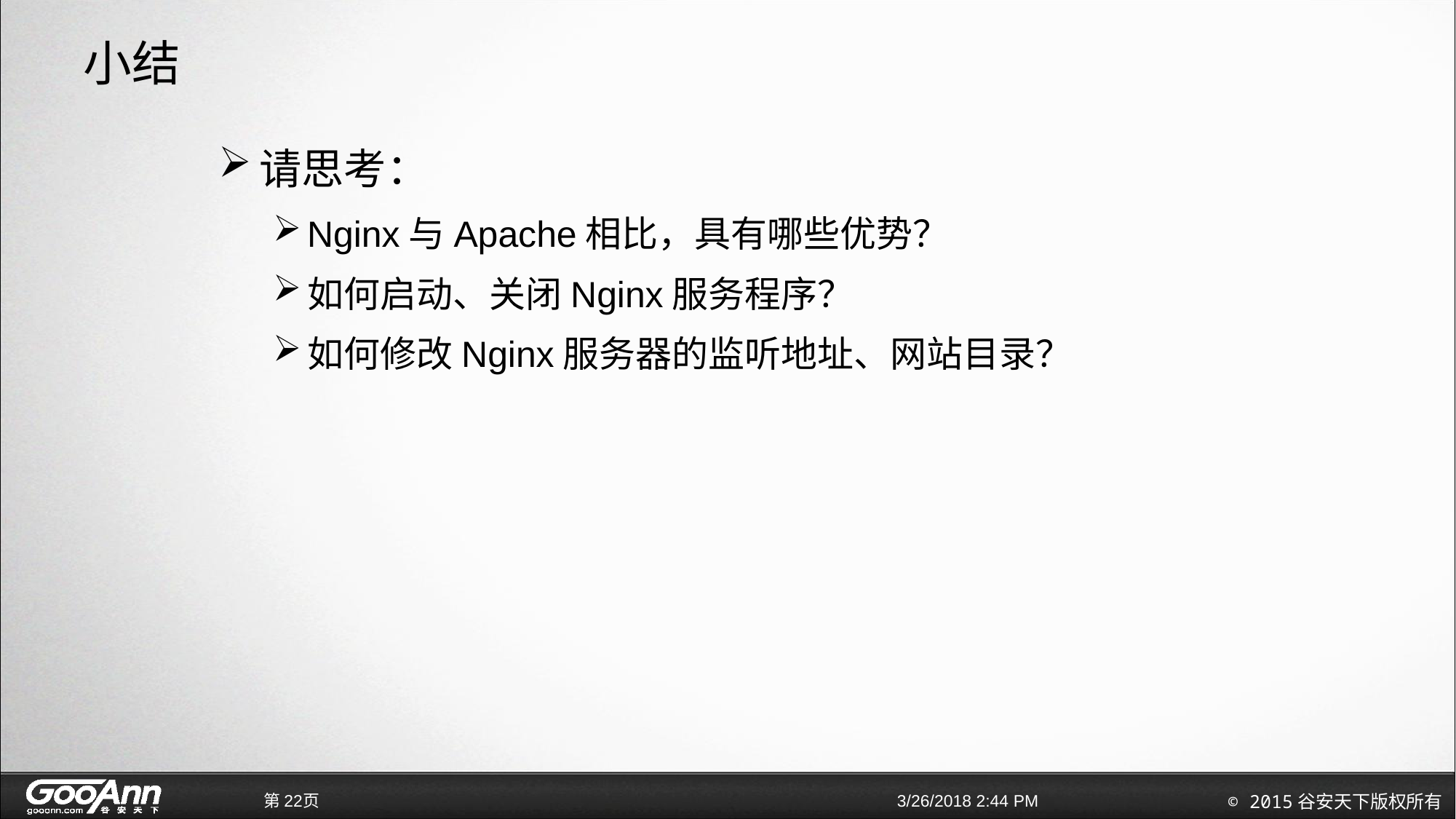

小结
请思考：
Nginx与Apache相比，具有哪些优势？
如何启动、关闭Nginx服务程序？
如何修改Nginx服务器的监听地址、网站目录？